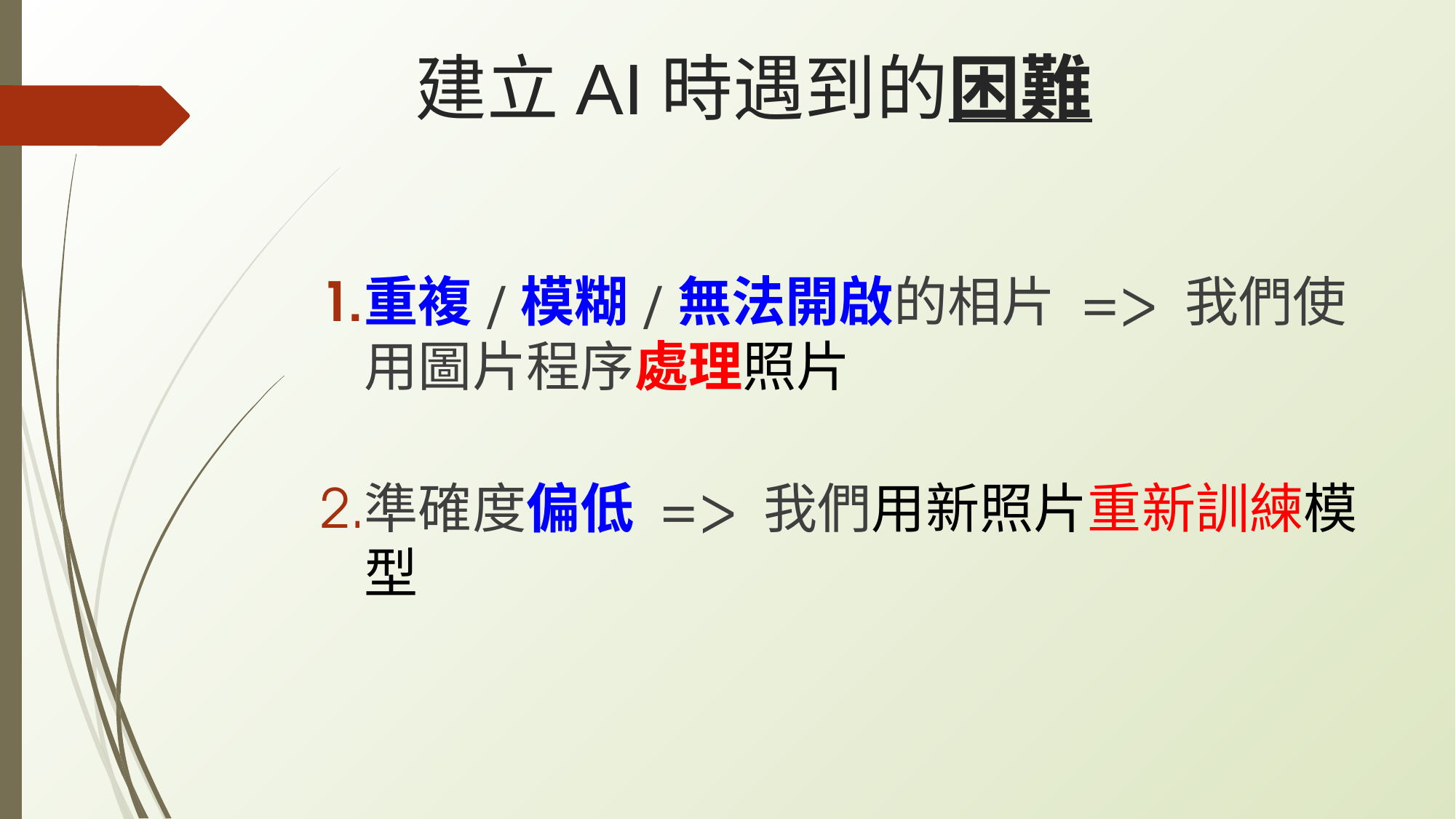

# 建立AI時遇到的困難

重複/模糊/無法開啟的相片 => 我們使用圖片程序處理照片

準確度偏低 => 我們用新照片重新訓練模型